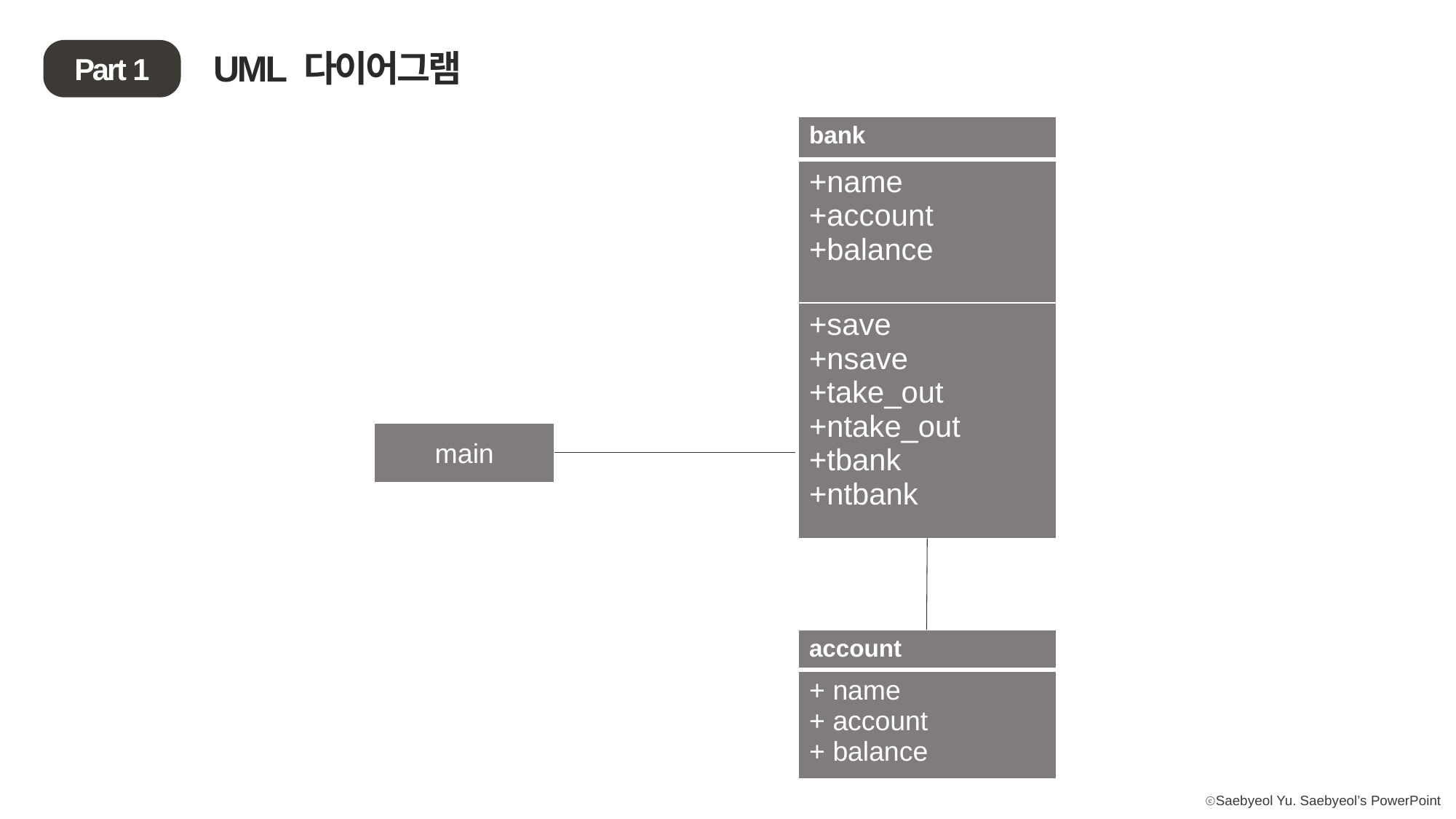

UML 다이어그램
Part 1
| bank |
| --- |
| +name +account +balance |
| +save +nsave +take\_out +ntake\_out +tbank +ntbank |

main
| account |
| --- |
| + name + account + balance |